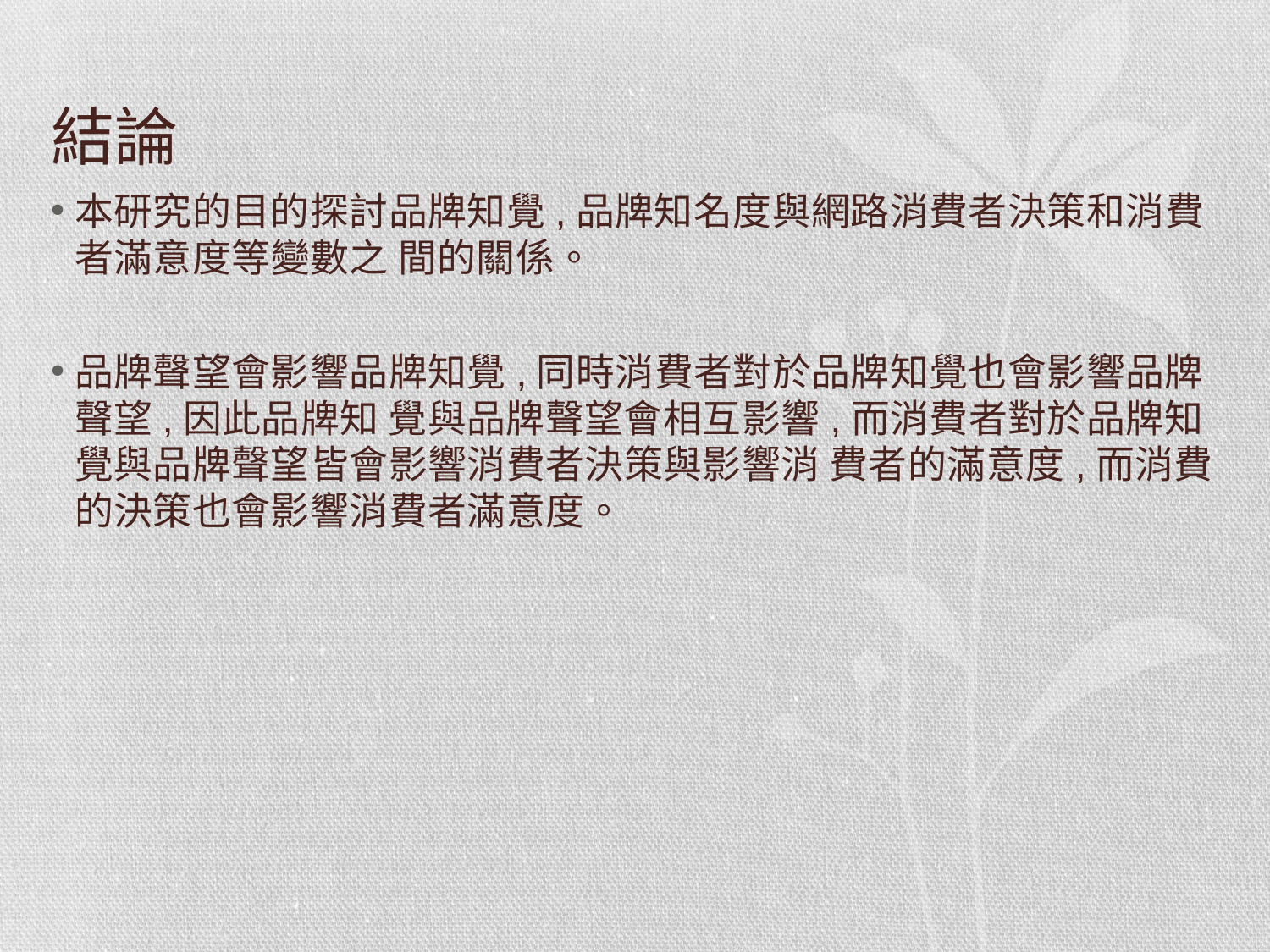

# 結論
本研究的目的探討品牌知覺,品牌知名度與網路消費者決策和消費者滿意度等變數之 間的關係。

品牌聲望會影響品牌知覺,同時消費者對於品牌知覺也會影響品牌聲望,因此品牌知 覺與品牌聲望會相互影響,而消費者對於品牌知覺與品牌聲望皆會影響消費者決策與影響消 費者的滿意度,而消費的決策也會影響消費者滿意度。